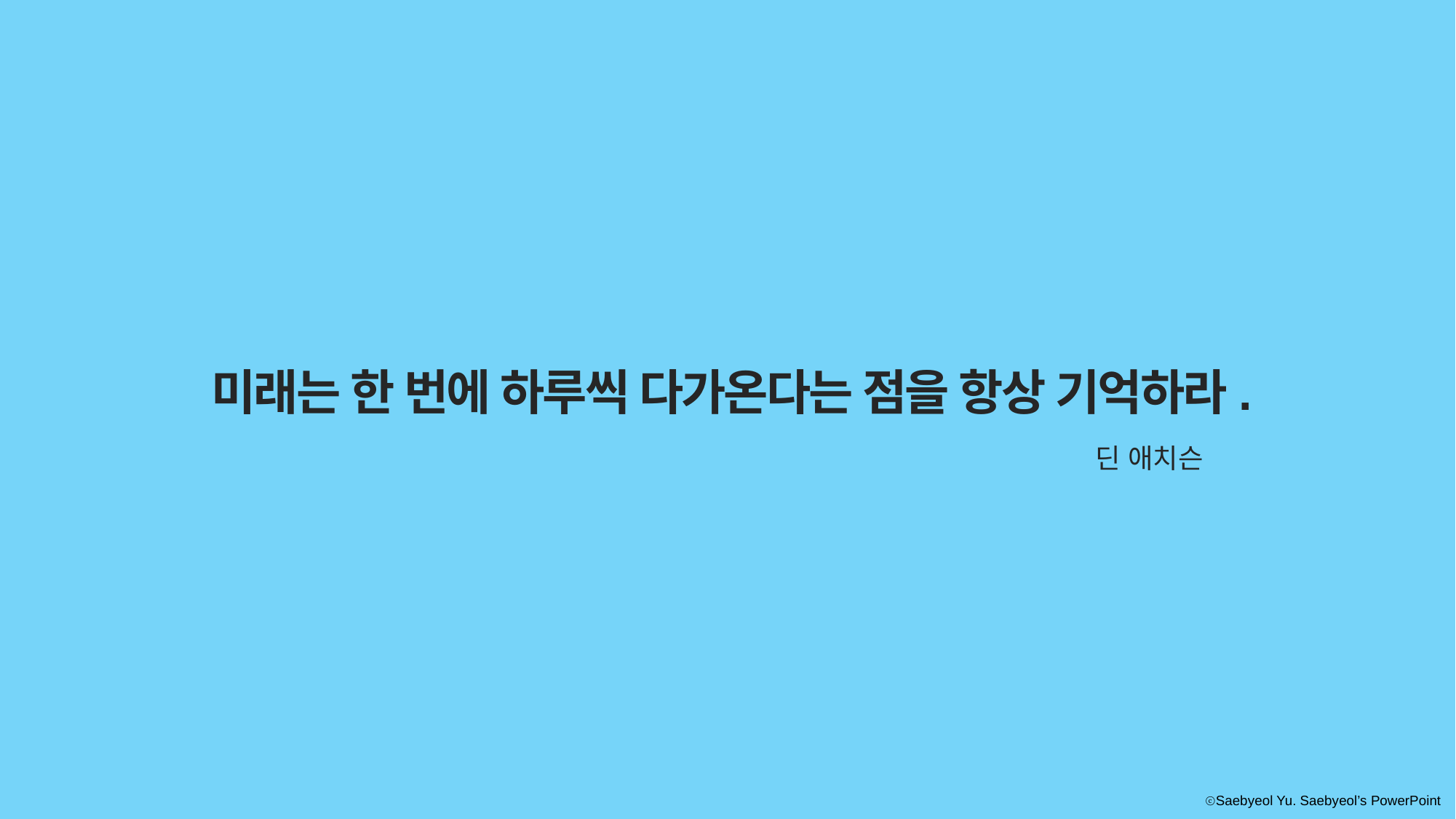

미래는 한 번에 하루씩 다가온다는 점을 항상 기억하라.
딘 애치슨